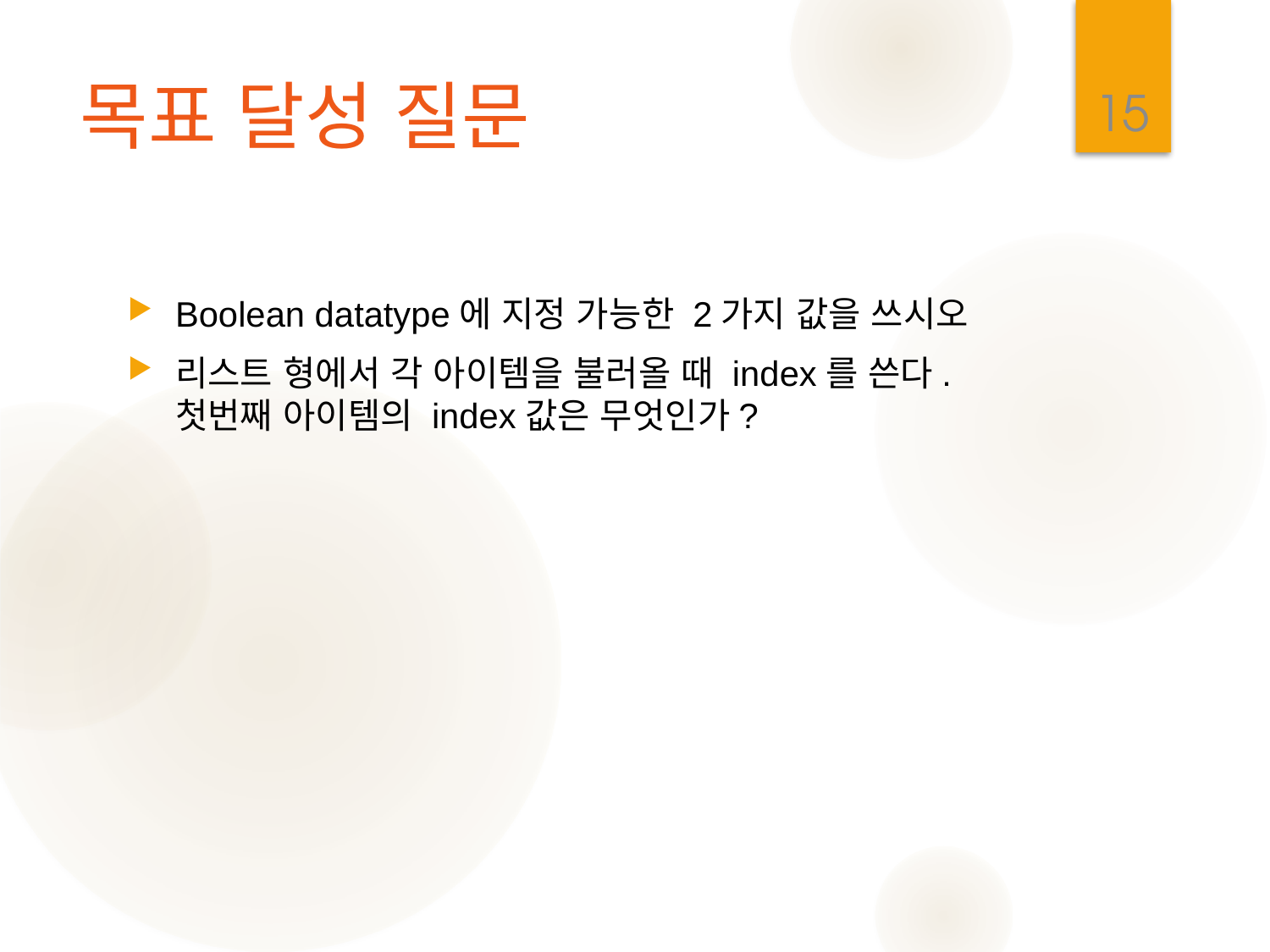

15
# 목표 달성 질문
Boolean datatype에 지정 가능한 2가지 값을 쓰시오
리스트 형에서 각 아이템을 불러올 때 index를 쓴다. 첫번째 아이템의 index값은 무엇인가?